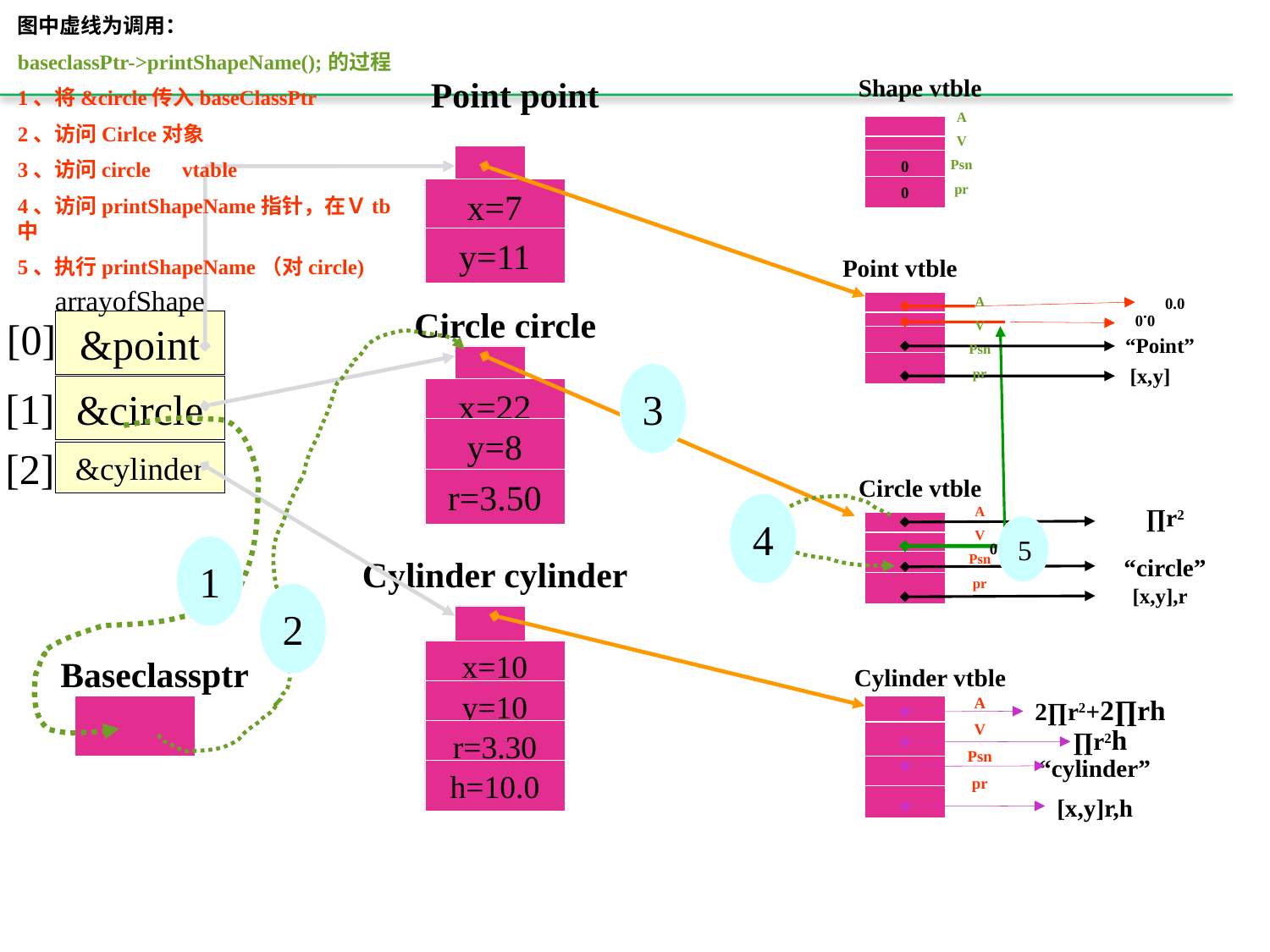

图中虚线为调用：
baseclassPtr->printShapeName();的过程
1、将&circle传入baseClassPtr
2、访问Cirlce对象
3、访问circle　vtable
4、访问printShapeName指针，在Ｖtb中
5、执行printShapeName（对circle)
Point point
Shape vtble
A
V
Psn
pr

0

0
x=7
y=11
Point vtble
arrayofShape
A
V
Psn
pr
0.0

Circle circle

[0]

0.0
&point

“Point”

[x,y]
3
[1]
&circle

x=22

y=8
[2]
&cylinder

Circle vtble
r=3.50

4
A
V
Psn
pr
∏r2

5

0.0
1
Cylinder cylinder

“circle”

[x,y],r
2

x=10
Baseclassptr
Cylinder vtble
y=10
A
V
Psn
pr
2∏r2+2∏rh

∏r2h
r=3.30

“cylinder”

h=10.0

[x,y]r,h